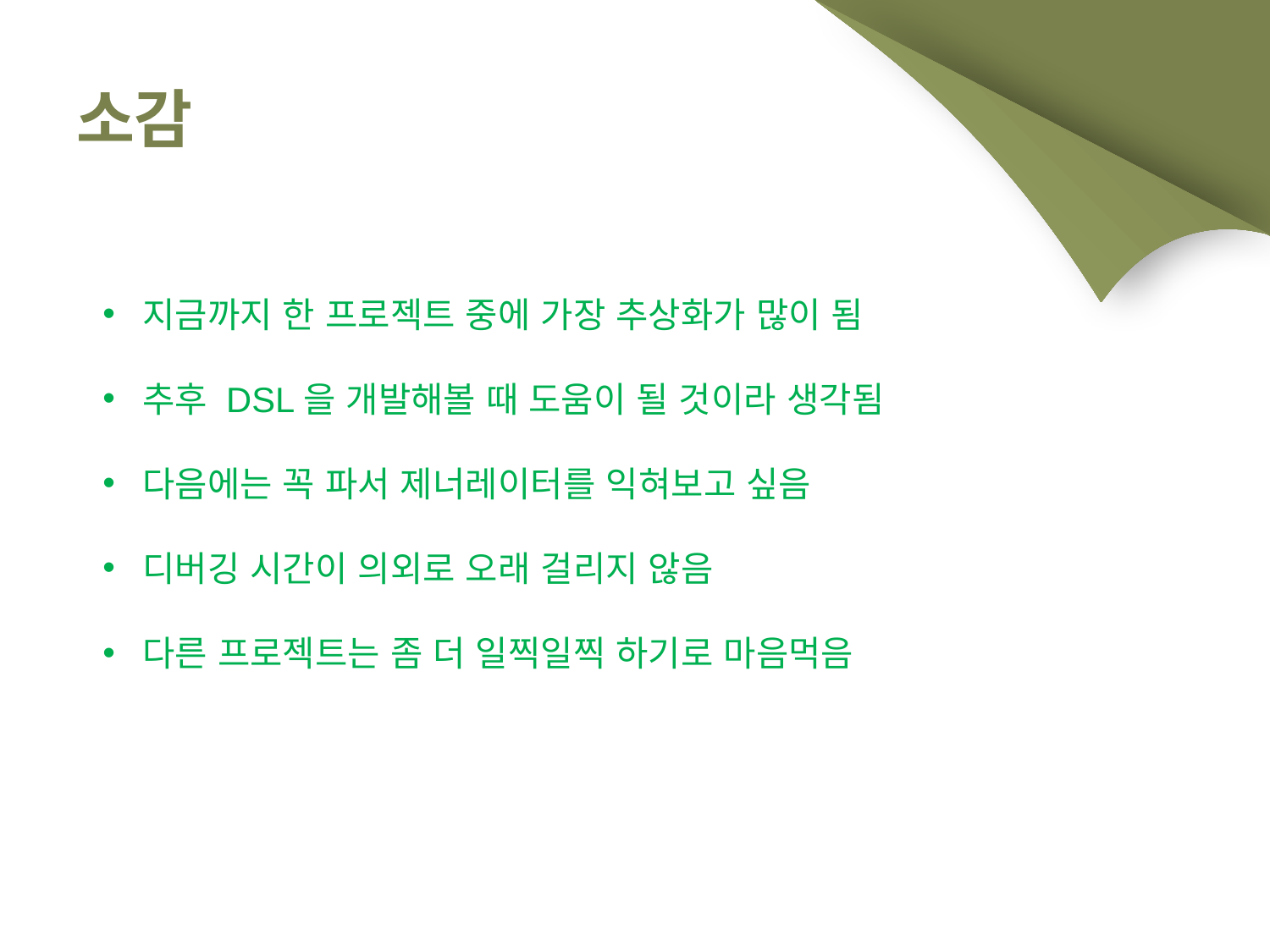

# 소감
지금까지 한 프로젝트 중에 가장 추상화가 많이 됨

추후 DSL을 개발해볼 때 도움이 될 것이라 생각됨

다음에는 꼭 파서 제너레이터를 익혀보고 싶음

디버깅 시간이 의외로 오래 걸리지 않음

다른 프로젝트는 좀 더 일찍일찍 하기로 마음먹음